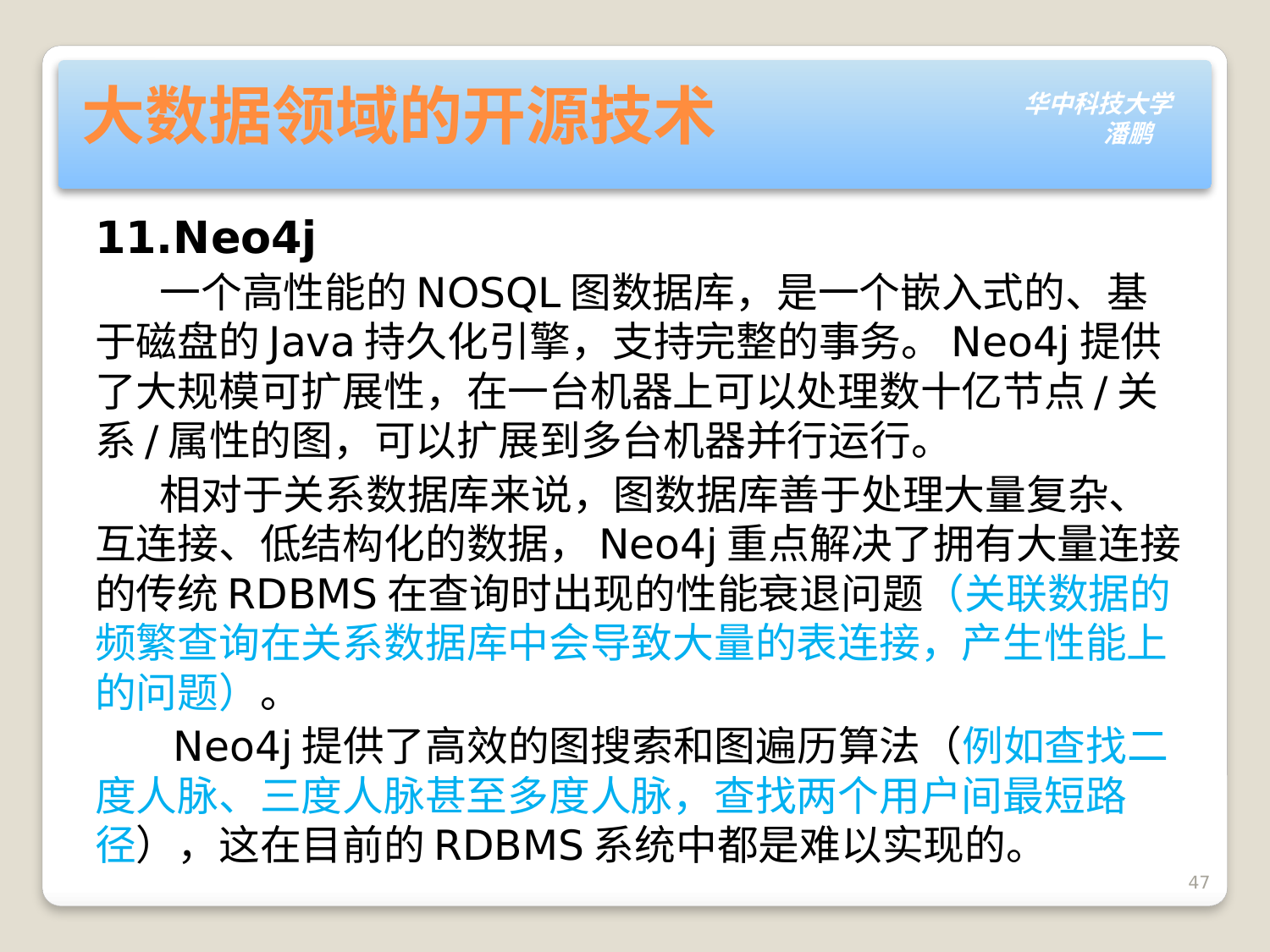

# 大数据领域的开源技术
11.Neo4j
      一个高性能的NOSQL图数据库，是一个嵌入式的、基于磁盘的Java持久化引擎，支持完整的事务。Neo4j提供了大规模可扩展性，在一台机器上可以处理数十亿节点/关系/属性的图，可以扩展到多台机器并行运行。
      相对于关系数据库来说，图数据库善于处理大量复杂、互连接、低结构化的数据，Neo4j重点解决了拥有大量连接的传统RDBMS在查询时出现的性能衰退问题（关联数据的频繁查询在关系数据库中会导致大量的表连接，产生性能上的问题）。
      Neo4j提供了高效的图搜索和图遍历算法（例如查找二度人脉、三度人脉甚至多度人脉，查找两个用户间最短路径），这在目前的RDBMS系统中都是难以实现的。
47